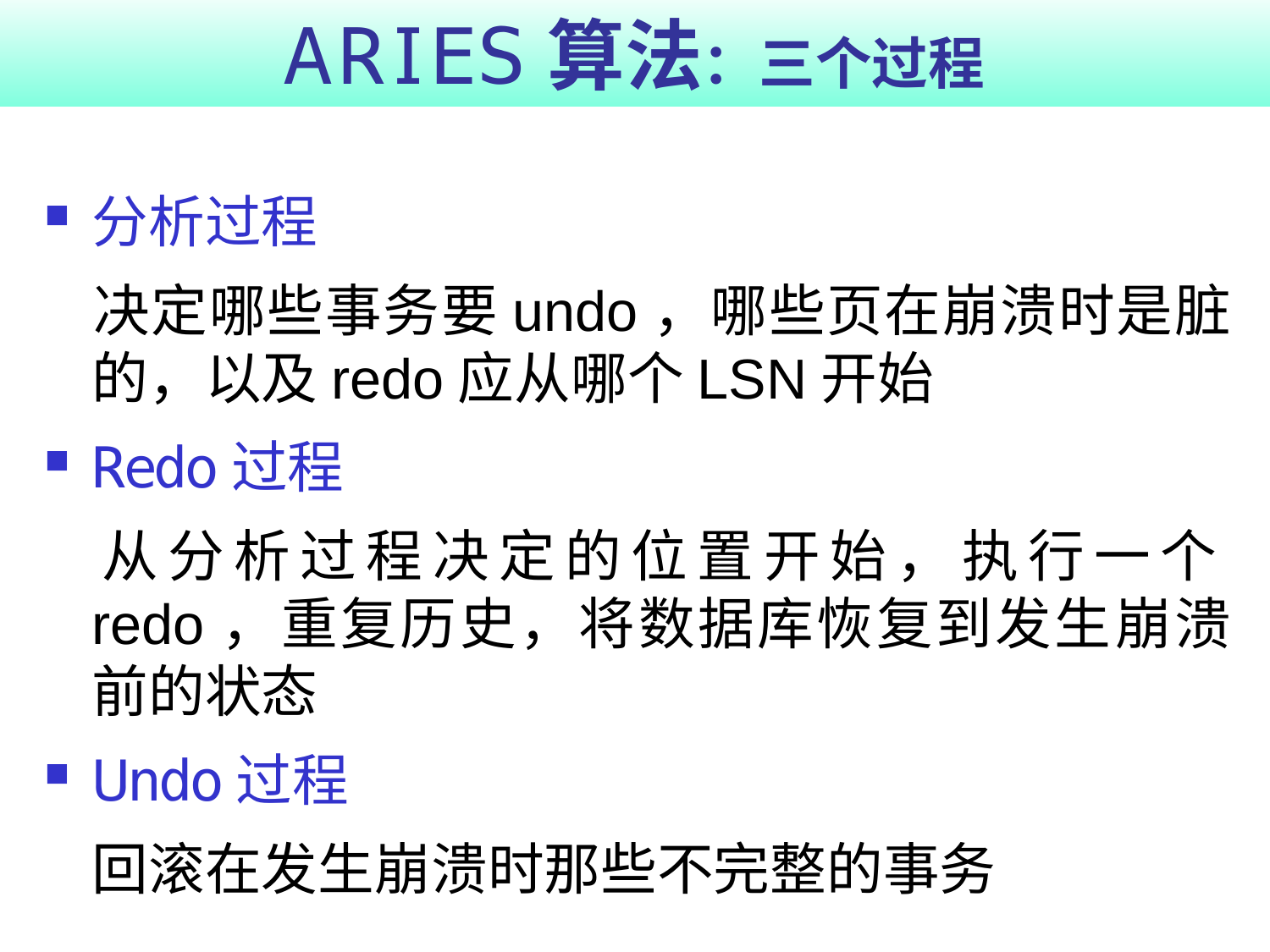

# ARIES算法：三个过程
分析过程
	决定哪些事务要undo，哪些页在崩溃时是脏的，以及redo应从哪个LSN开始
Redo过程
	从分析过程决定的位置开始，执行一个redo，重复历史，将数据库恢复到发生崩溃前的状态
Undo过程
	回滚在发生崩溃时那些不完整的事务